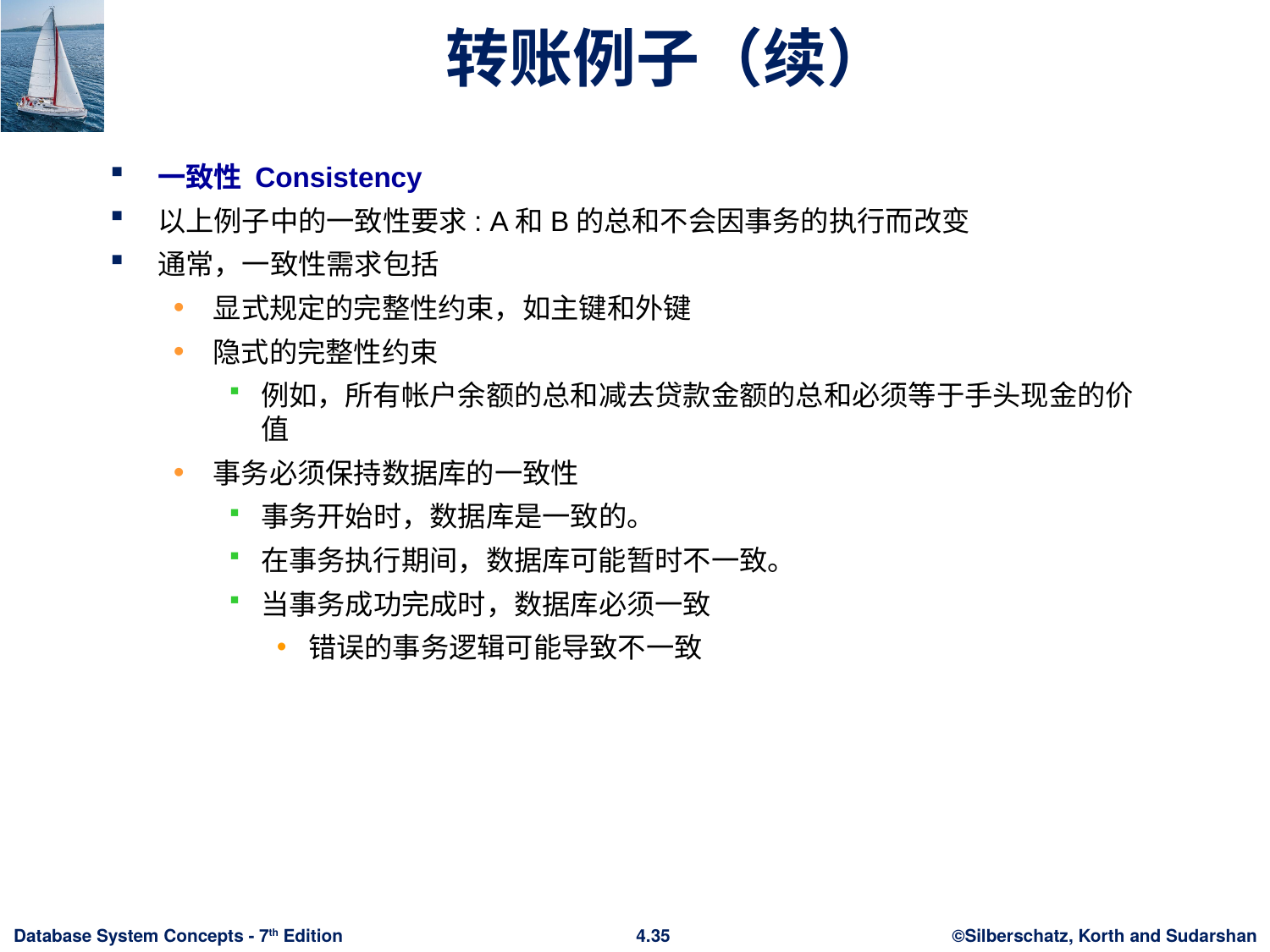

# 转账例子（续）
一致性 Consistency
以上例子中的一致性要求: A和B的总和不会因事务的执行而改变
通常，一致性需求包括
显式规定的完整性约束，如主键和外键
隐式的完整性约束
例如，所有帐户余额的总和减去贷款金额的总和必须等于手头现金的价值
事务必须保持数据库的一致性
事务开始时，数据库是一致的。
在事务执行期间，数据库可能暂时不一致。
当事务成功完成时，数据库必须一致
错误的事务逻辑可能导致不一致